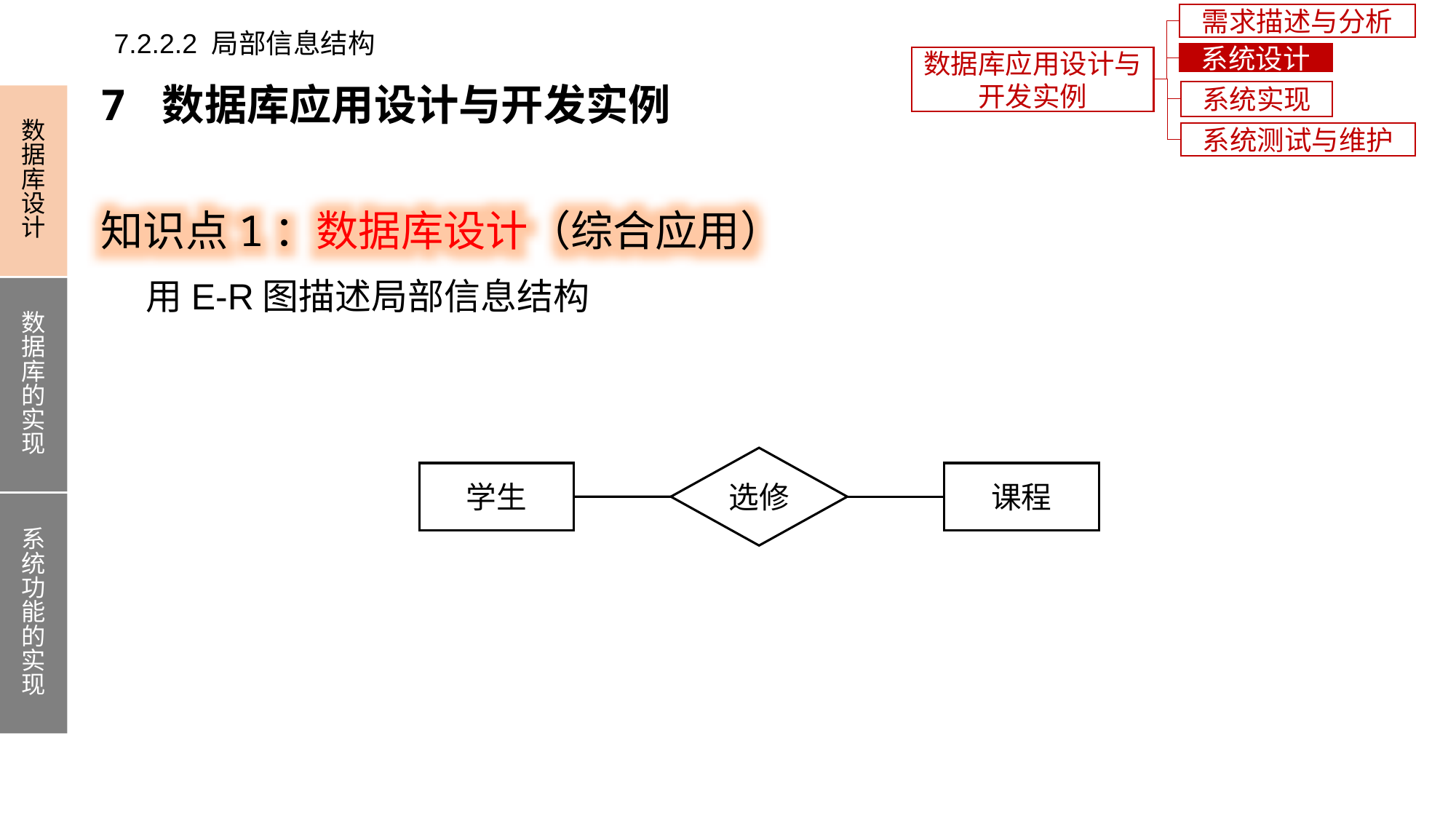

需求描述与分析
7.2.2.2 局部信息结构
系统设计
数据库应用设计与开发实例
7 数据库应用设计与开发实例
系统实现
数据库设计
数据库的实现
系统功能的实现
系统测试与维护
知识点1：数据库设计（综合应用）
用E-R图描述局部信息结构

选修
学生
课程